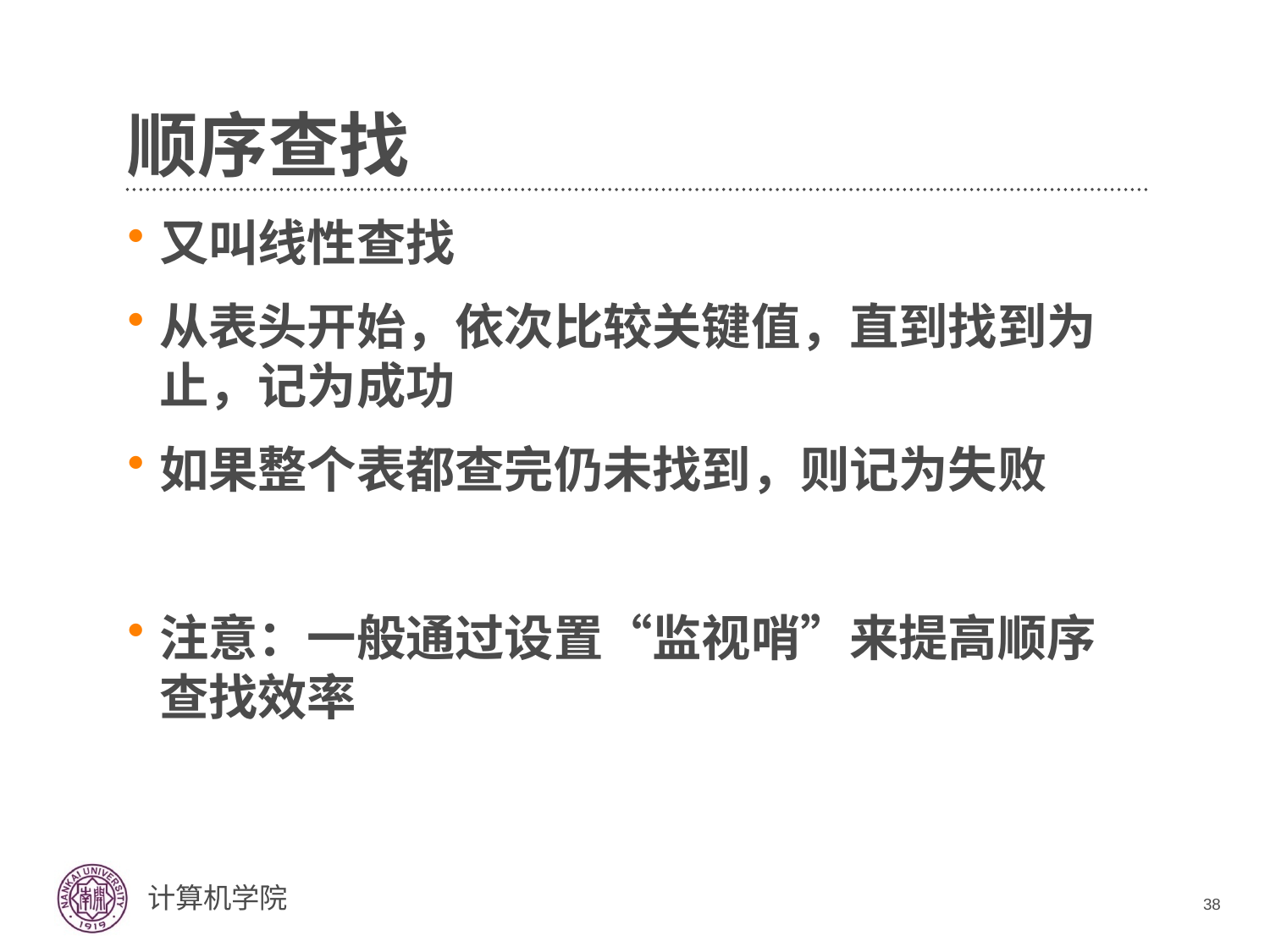

# 顺序查找
又叫线性查找
从表头开始，依次比较关键值，直到找到为止，记为成功
如果整个表都查完仍未找到，则记为失败

注意：一般通过设置“监视哨”来提高顺序查找效率
38